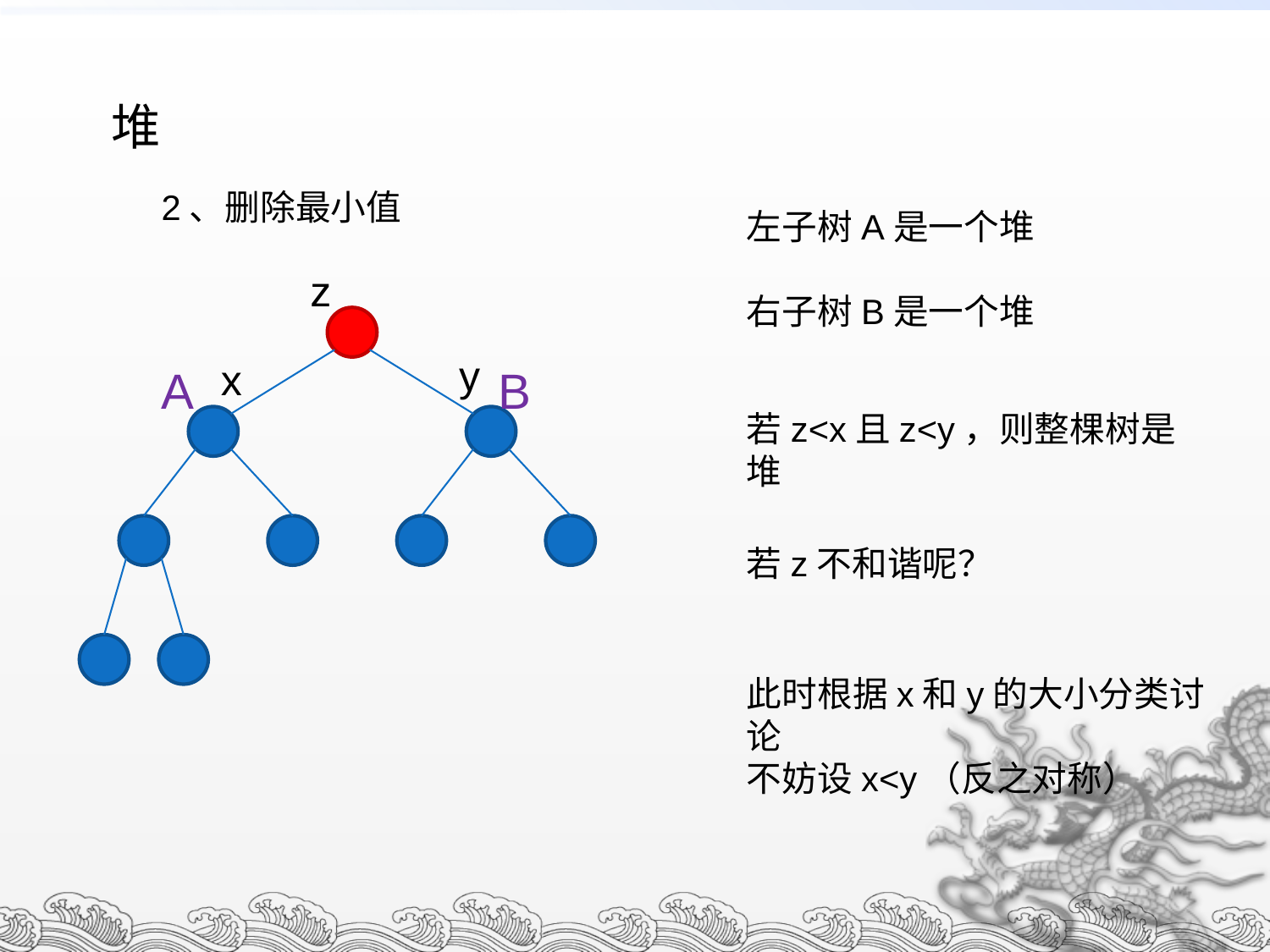

堆
2、删除最小值
左子树A是一个堆

右子树B是一个堆
z

y
x
A
B
若z<x且z<y，则整棵树是堆

若z不和谐呢？

此时根据x和y的大小分类讨论
不妨设x<y（反之对称）